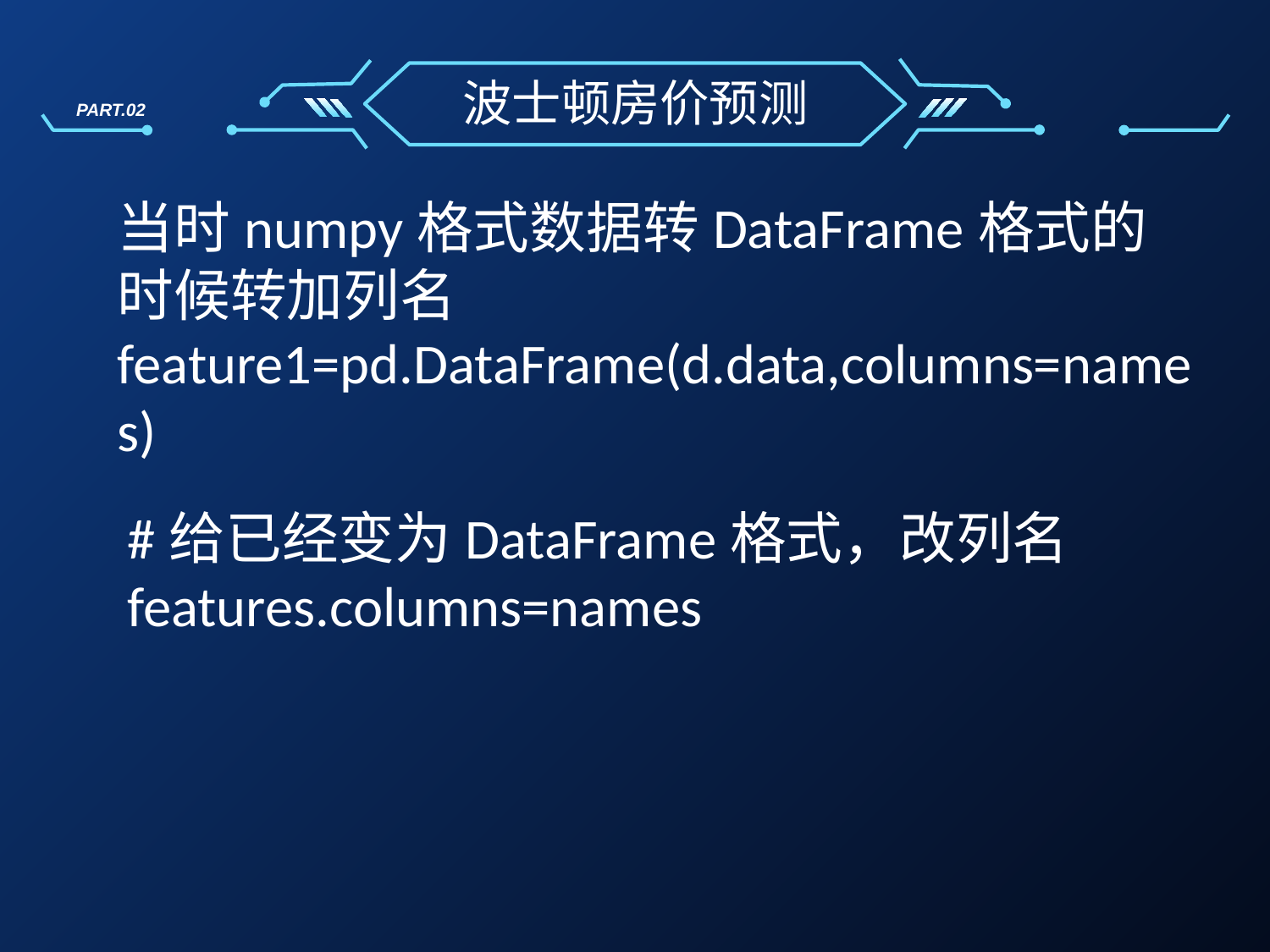

波士顿房价预测
PART.02

当时numpy格式数据转DataFrame格式的时候转加列名
feature1=pd.DataFrame(d.data,columns=names)
#给已经变为DataFrame格式，改列名
features.columns=names